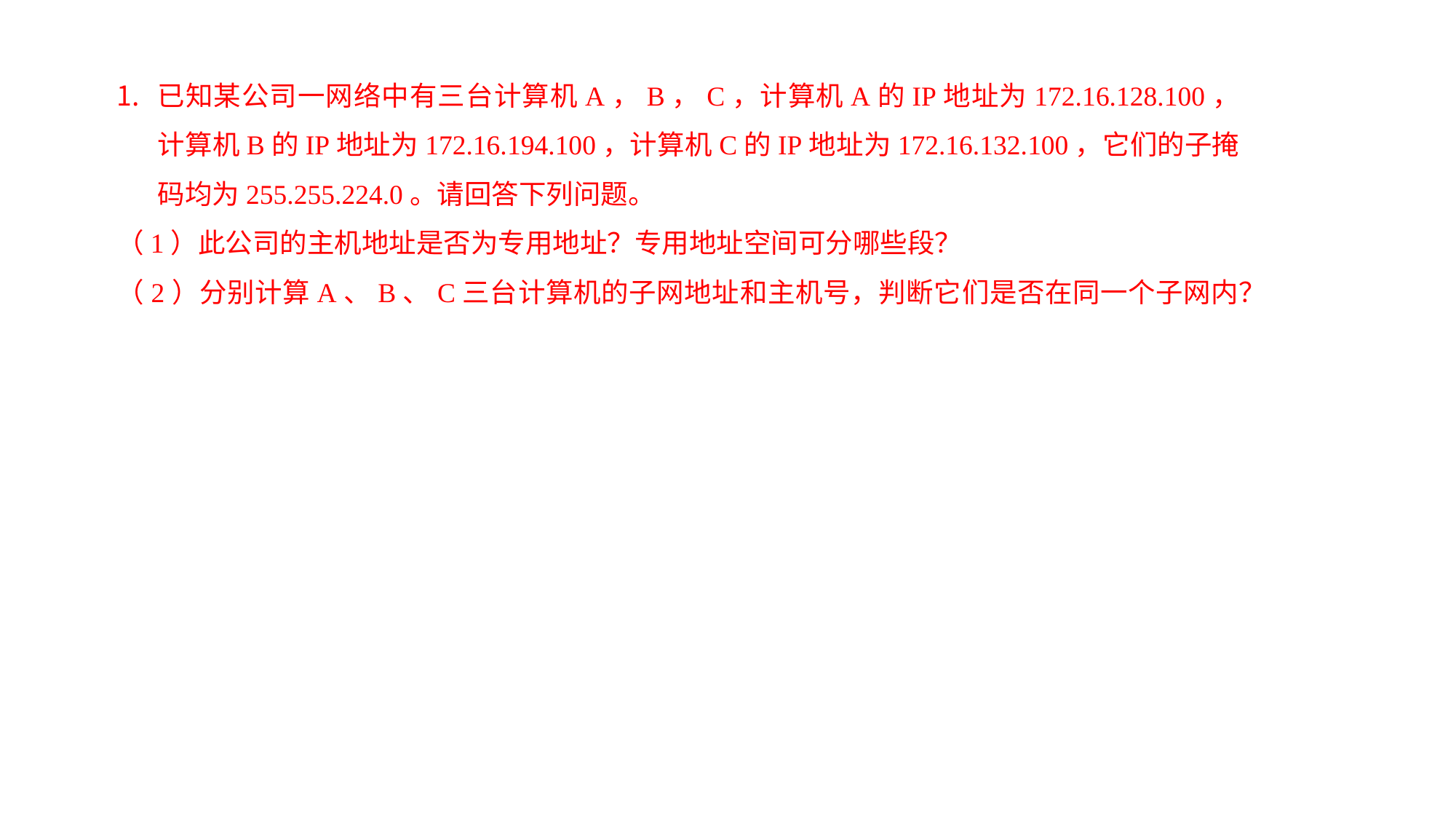

已知某公司一网络中有三台计算机A，B，C，计算机A的IP地址为172.16.128.100，计算机B的IP地址为172.16.194.100，计算机C的IP地址为172.16.132.100，它们的子掩码均为255.255.224.0。请回答下列问题。
（1）此公司的主机地址是否为专用地址？专用地址空间可分哪些段？
（2）分别计算A、B、C三台计算机的子网地址和主机号，判断它们是否在同一个子网内？